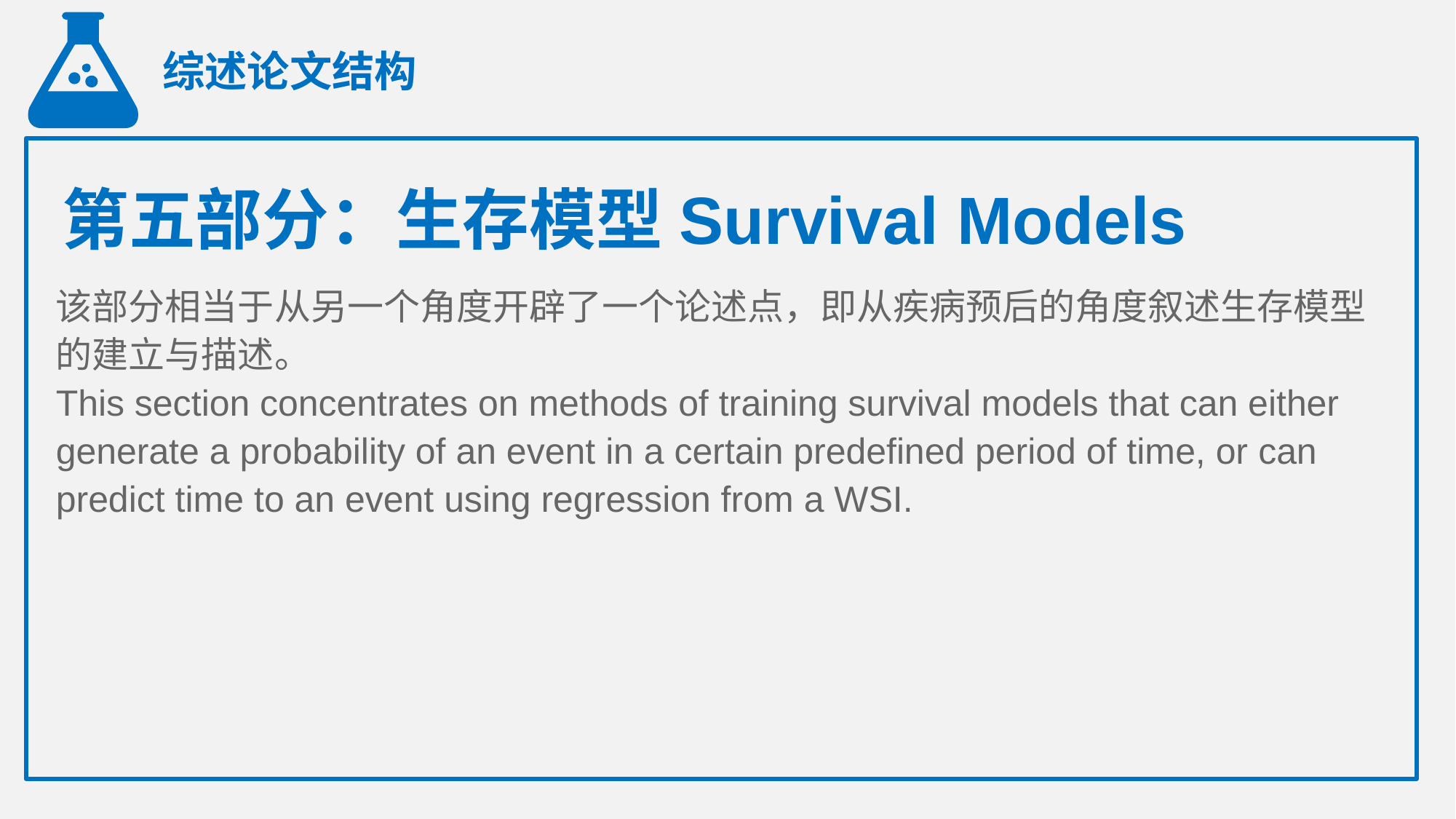

综述论文结构

第五部分：生存模型Survival Models
该部分相当于从另一个角度开辟了一个论述点，即从疾病预后的角度叙述生存模型的建立与描述。
This section concentrates on methods of training survival models that can either generate a probability of an event in a certain predefined period of time, or can predict time to an event using regression from a WSI.